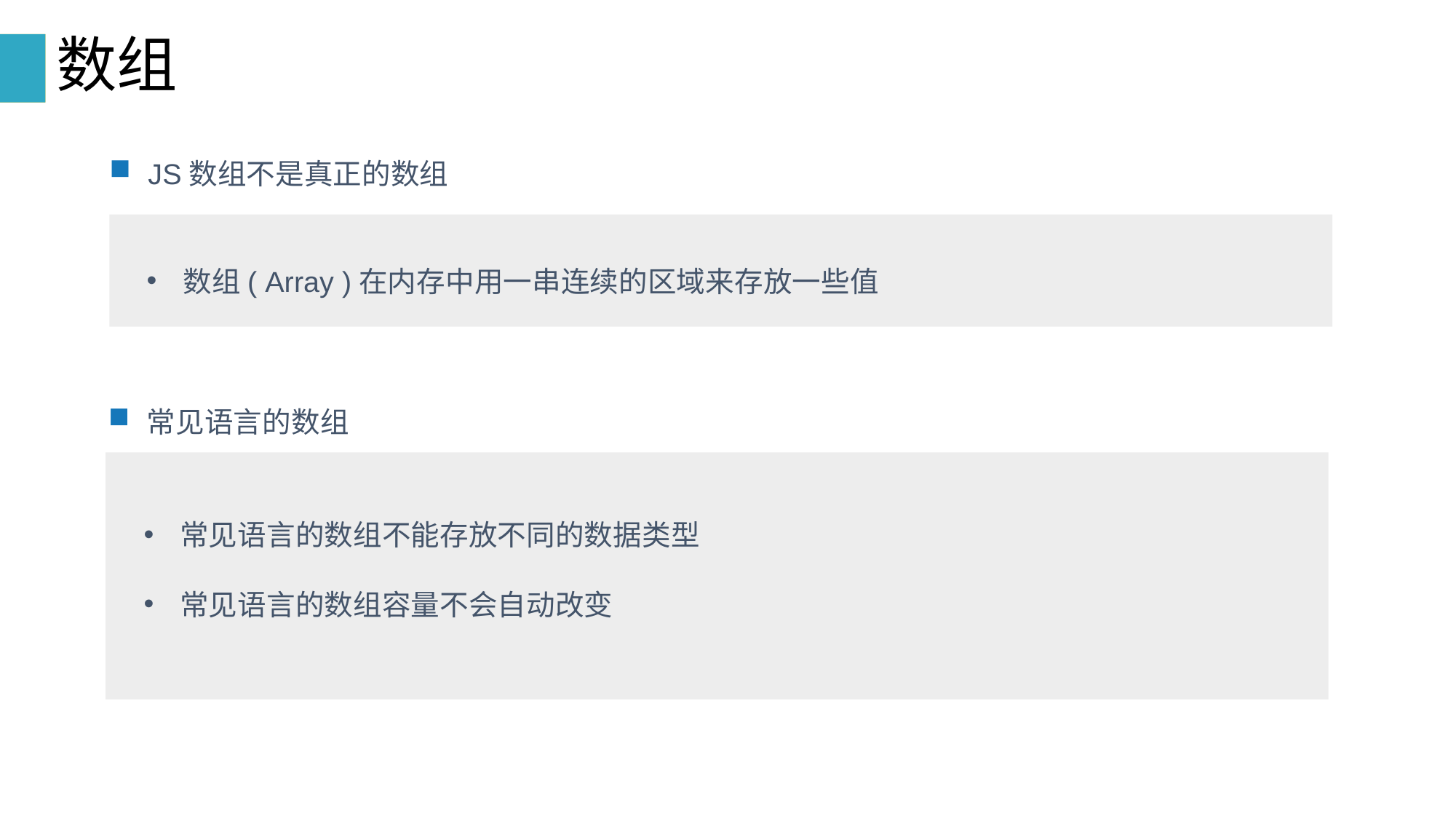

# 数组
JS数组不是真正的数组

数组( Array )在内存中用一串连续的区域来存放一些值
常见语言的数组

常见语言的数组不能存放不同的数据类型
常见语言的数组容量不会自动改变